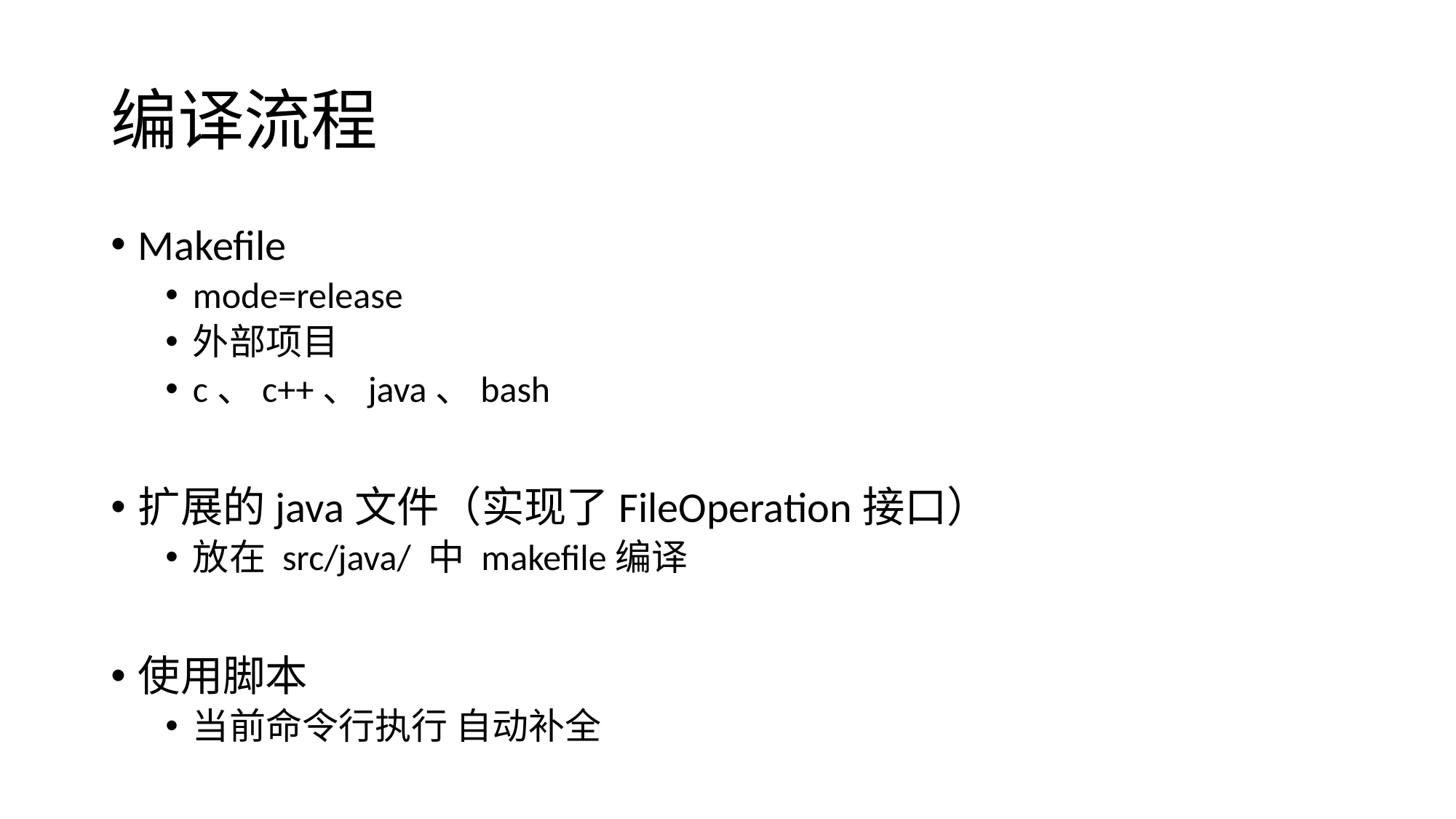

# 编译流程
Makefile
mode=release
外部项目
c、c++、java、bash

扩展的java文件（实现了FileOperation接口）
放在 src/java/ 中 makefile编译

使用脚本
当前命令行执行 自动补全